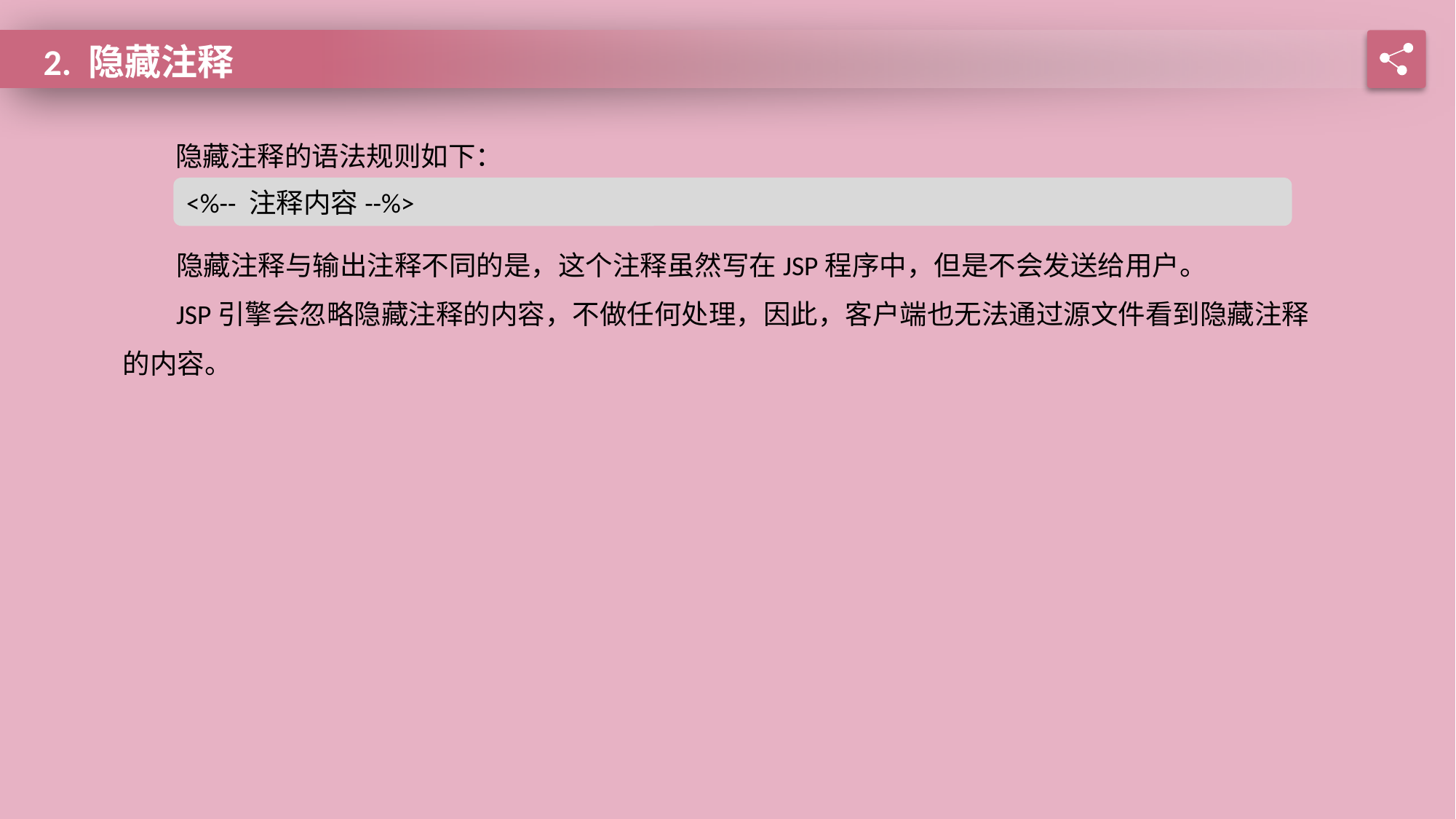

2. 隐藏注释
隐藏注释的语法规则如下：
<%-- 注释内容--%>
隐藏注释与输出注释不同的是，这个注释虽然写在JSP程序中，但是不会发送给用户。
JSP引擎会忽略隐藏注释的内容，不做任何处理，因此，客户端也无法通过源文件看到隐藏注释的内容。